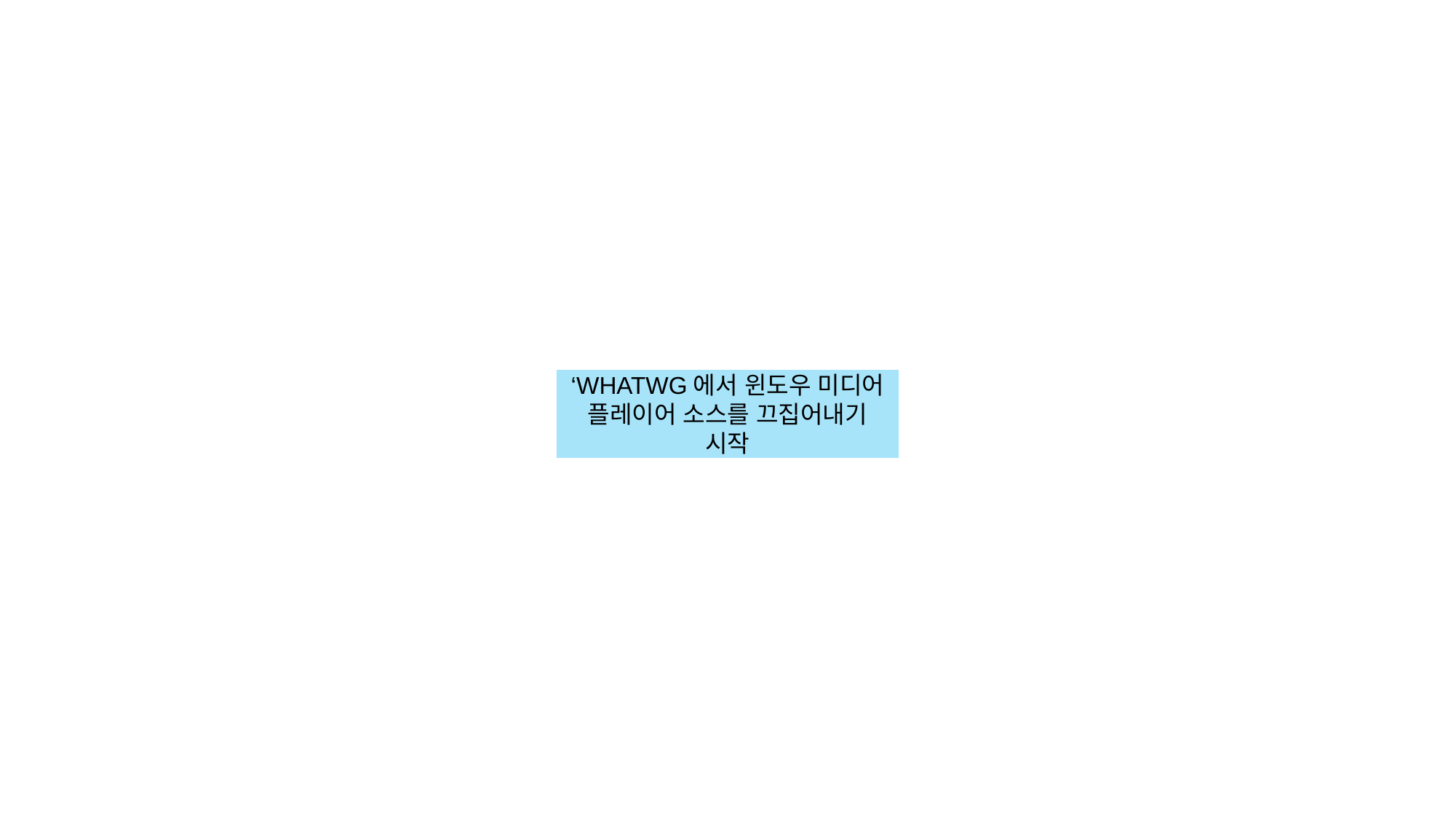

‘WHATWG에서 윈도우 미디어 플레이어 소스를 끄집어내기 시작